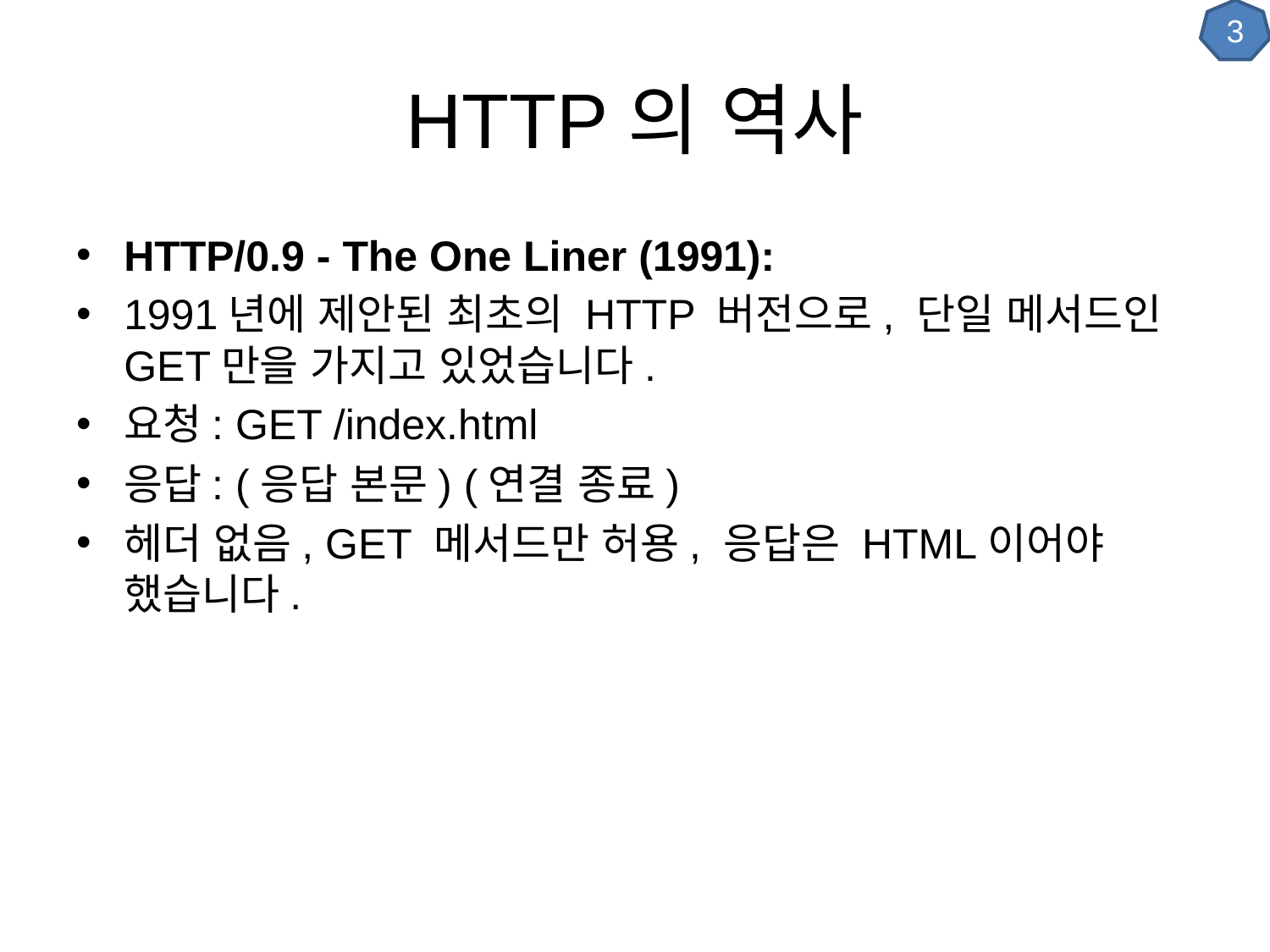

3
# HTTP의 역사
HTTP/0.9 - The One Liner (1991):
1991년에 제안된 최초의 HTTP 버전으로, 단일 메서드인 GET만을 가지고 있었습니다.
요청: GET /index.html
응답: (응답 본문) (연결 종료)
헤더 없음, GET 메서드만 허용, 응답은 HTML이어야 했습니다.